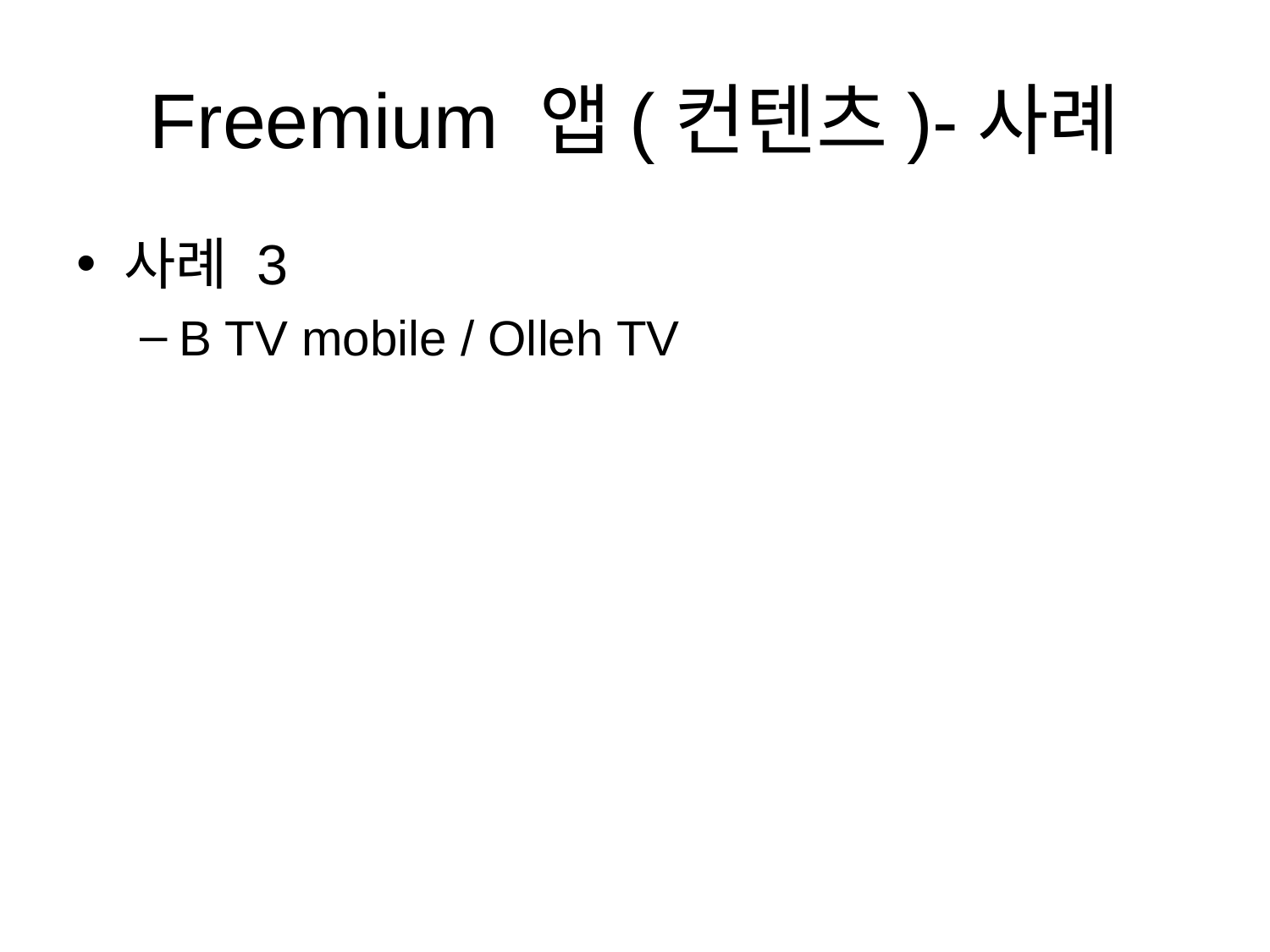

# Freemium 앱(컨텐츠)-사례
사례 3
B TV mobile / Olleh TV